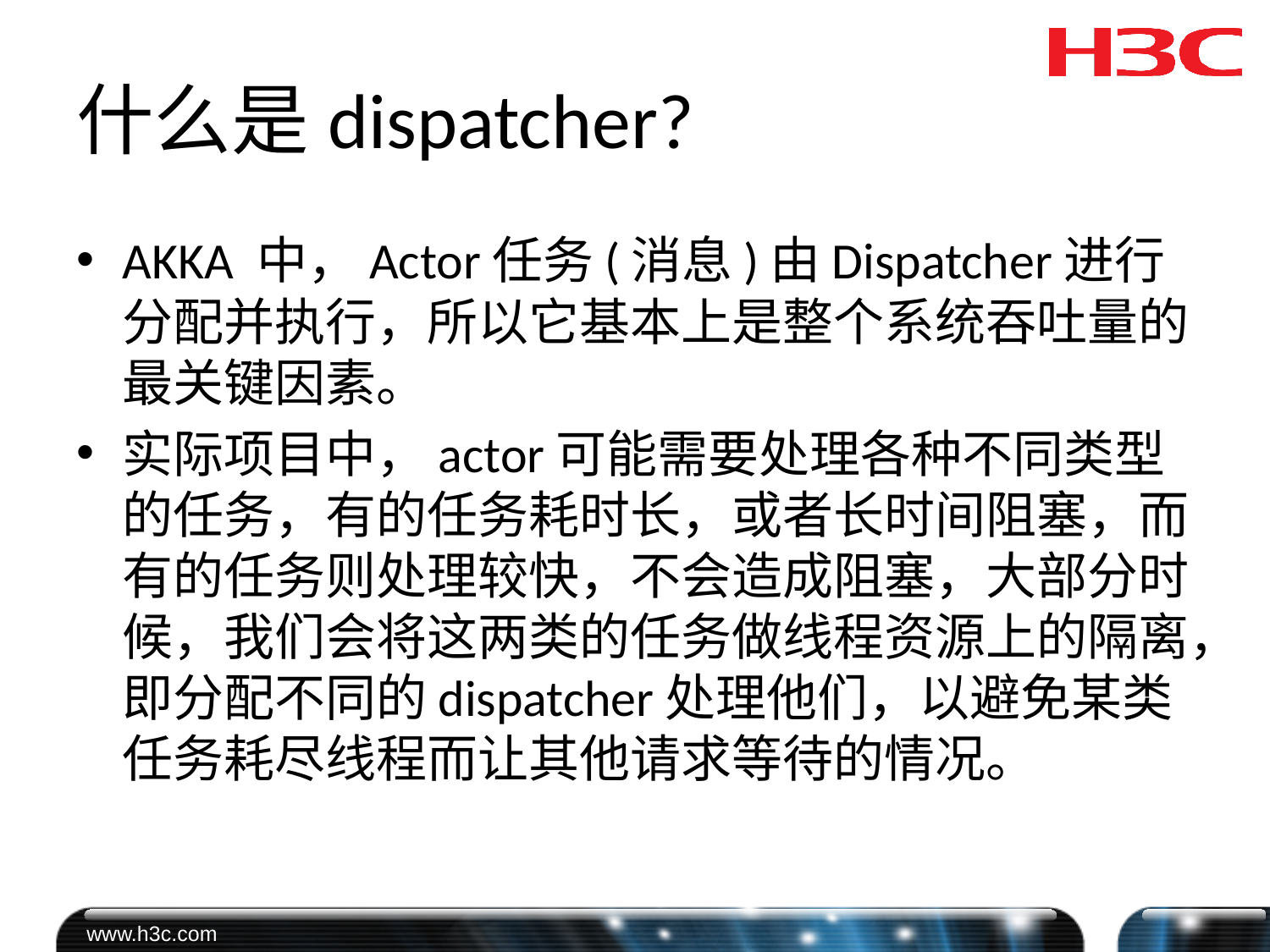

# 什么是dispatcher?
AKKA 中，Actor任务(消息)由Dispatcher进行分配并执行，所以它基本上是整个系统吞吐量的最关键因素。
实际项目中，actor可能需要处理各种不同类型的任务，有的任务耗时长，或者长时间阻塞，而有的任务则处理较快，不会造成阻塞，大部分时候，我们会将这两类的任务做线程资源上的隔离，即分配不同的dispatcher处理他们，以避免某类任务耗尽线程而让其他请求等待的情况。